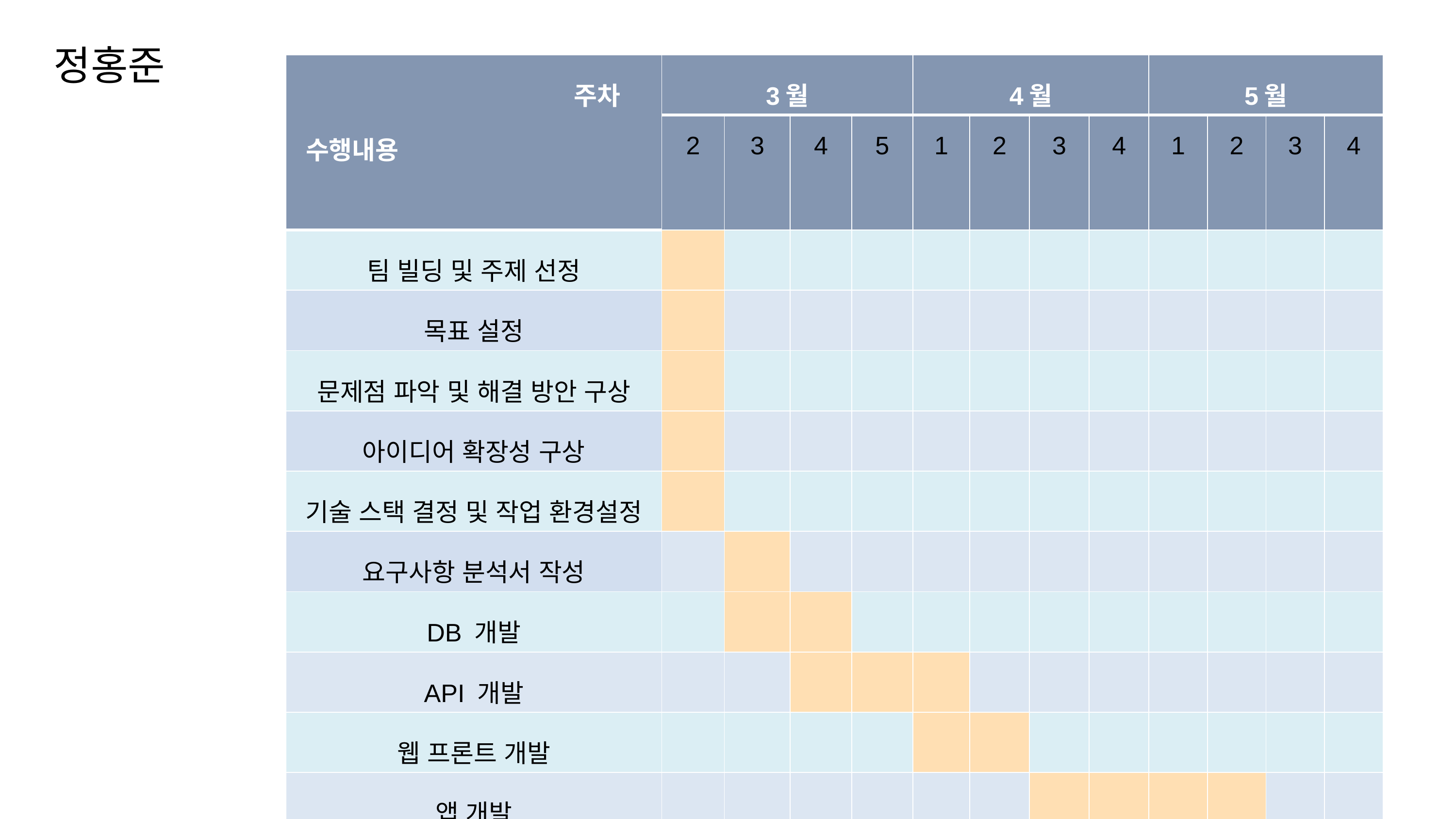

정홍준
| 주차 수행내용 | 3월 |  |  |  | 4월 |  |  |  | 5월 |  |  |  |
| --- | --- | --- | --- | --- | --- | --- | --- | --- | --- | --- | --- | --- |
|  | 2 | 3 | 4 | 5 | 1 | 2 | 3 | 4 | 1 | 2 | 3 | 4 |
| 팀 빌딩 및 주제 선정 |  |  |  |  |  |  |  |  |  |  |  |  |
| 목표 설정 |  |  |  |  |  |  |  |  |  |  |  |  |
| 문제점 파악 및 해결 방안 구상 |  |  |  |  |  |  |  |  |  |  |  |  |
| 아이디어 확장성 구상 |  |  |  |  |  |  |  |  |  |  |  |  |
| 기술 스택 결정 및 작업 환경설정 |  |  |  |  |  |  |  |  |  |  |  |  |
| 요구사항 분석서 작성 |  |  |  |  |  |  |  |  |  |  |  |  |
| DB 개발 |  |  |  |  |  |  |  |  |  |  |  |  |
| API 개발 |  |  |  |  |  |  |  |  |  |  |  |  |
| 웹 프론트 개발 |  |  |  |  |  |  |  |  |  |  |  |  |
| 앱 개발 |  |  |  |  |  |  |  |  |  |  |  |  |
| 시험 및 유지보수 |  |  |  |  |  |  |  |  |  |  |  |  |